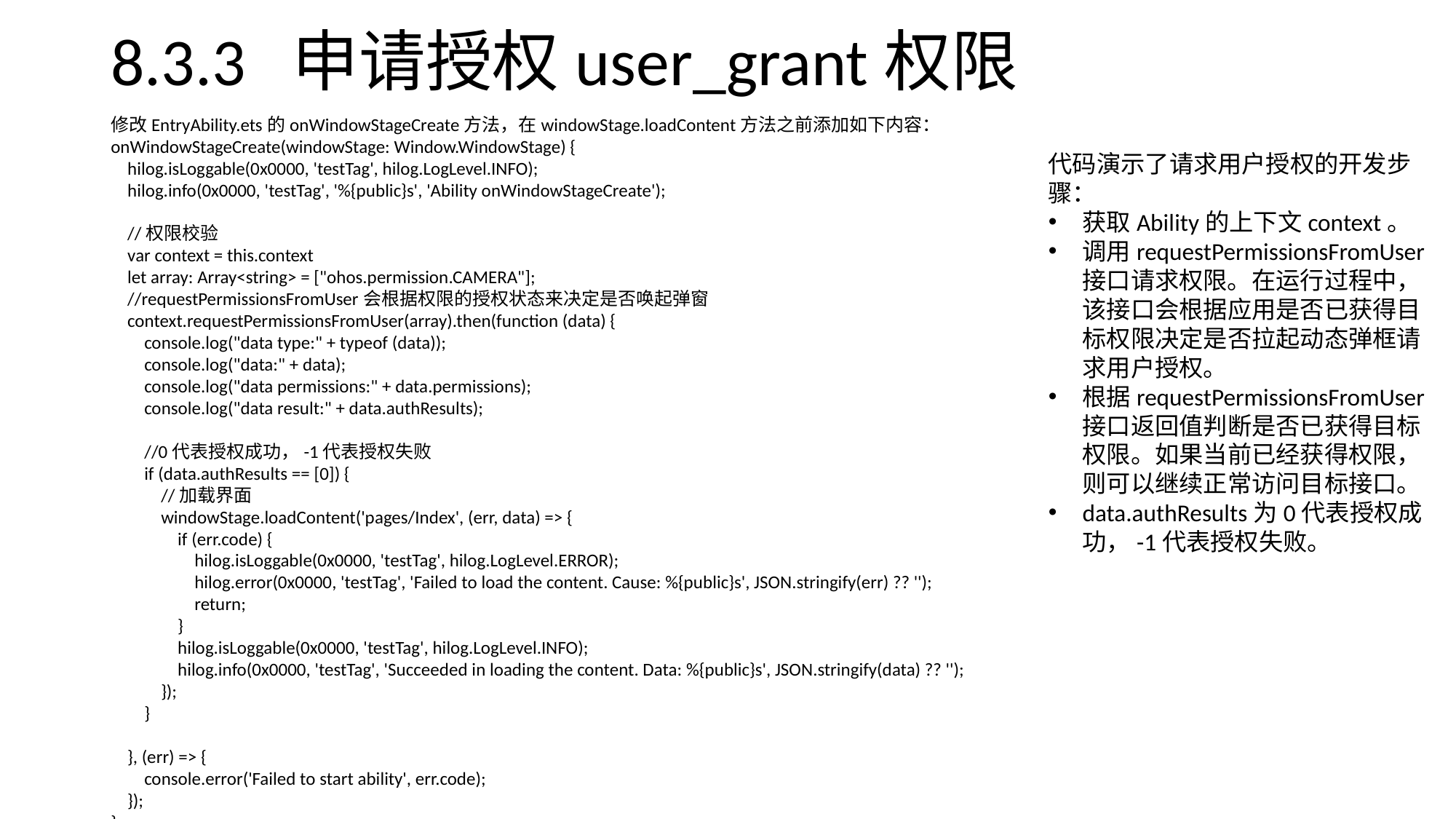

# 8.3.3  申请授权user_grant权限
修改EntryAbility.ets的onWindowStageCreate方法，在windowStage.loadContent方法之前添加如下内容：
onWindowStageCreate(windowStage: Window.WindowStage) {
    hilog.isLoggable(0x0000, 'testTag', hilog.LogLevel.INFO);
    hilog.info(0x0000, 'testTag', '%{public}s', 'Ability onWindowStageCreate');

    //权限校验
    var context = this.context
    let array: Array<string> = ["ohos.permission.CAMERA"];
    //requestPermissionsFromUser会根据权限的授权状态来决定是否唤起弹窗
    context.requestPermissionsFromUser(array).then(function (data) {
        console.log("data type:" + typeof (data));
        console.log("data:" + data);
        console.log("data permissions:" + data.permissions);
        console.log("data result:" + data.authResults);

        //0代表授权成功，-1代表授权失败
        if (data.authResults == [0]) {
            //加载界面
            windowStage.loadContent('pages/Index', (err, data) => {
                if (err.code) {
                    hilog.isLoggable(0x0000, 'testTag', hilog.LogLevel.ERROR);
                    hilog.error(0x0000, 'testTag', 'Failed to load the content. Cause: %{public}s', JSON.stringify(err) ?? '');
                    return;
                }
                hilog.isLoggable(0x0000, 'testTag', hilog.LogLevel.INFO);
                hilog.info(0x0000, 'testTag', 'Succeeded in loading the content. Data: %{public}s', JSON.stringify(data) ?? '');
            });
        }

    }, (err) => {
        console.error('Failed to start ability', err.code);
    });
}
代码演示了请求用户授权的开发步骤：
获取Ability的上下文context。
调用requestPermissionsFromUser接口请求权限。在运行过程中，该接口会根据应用是否已获得目标权限决定是否拉起动态弹框请求用户授权。
根据requestPermissionsFromUser接口返回值判断是否已获得目标权限。如果当前已经获得权限，则可以继续正常访问目标接口。
data.authResults为0代表授权成功，-1代表授权失败。